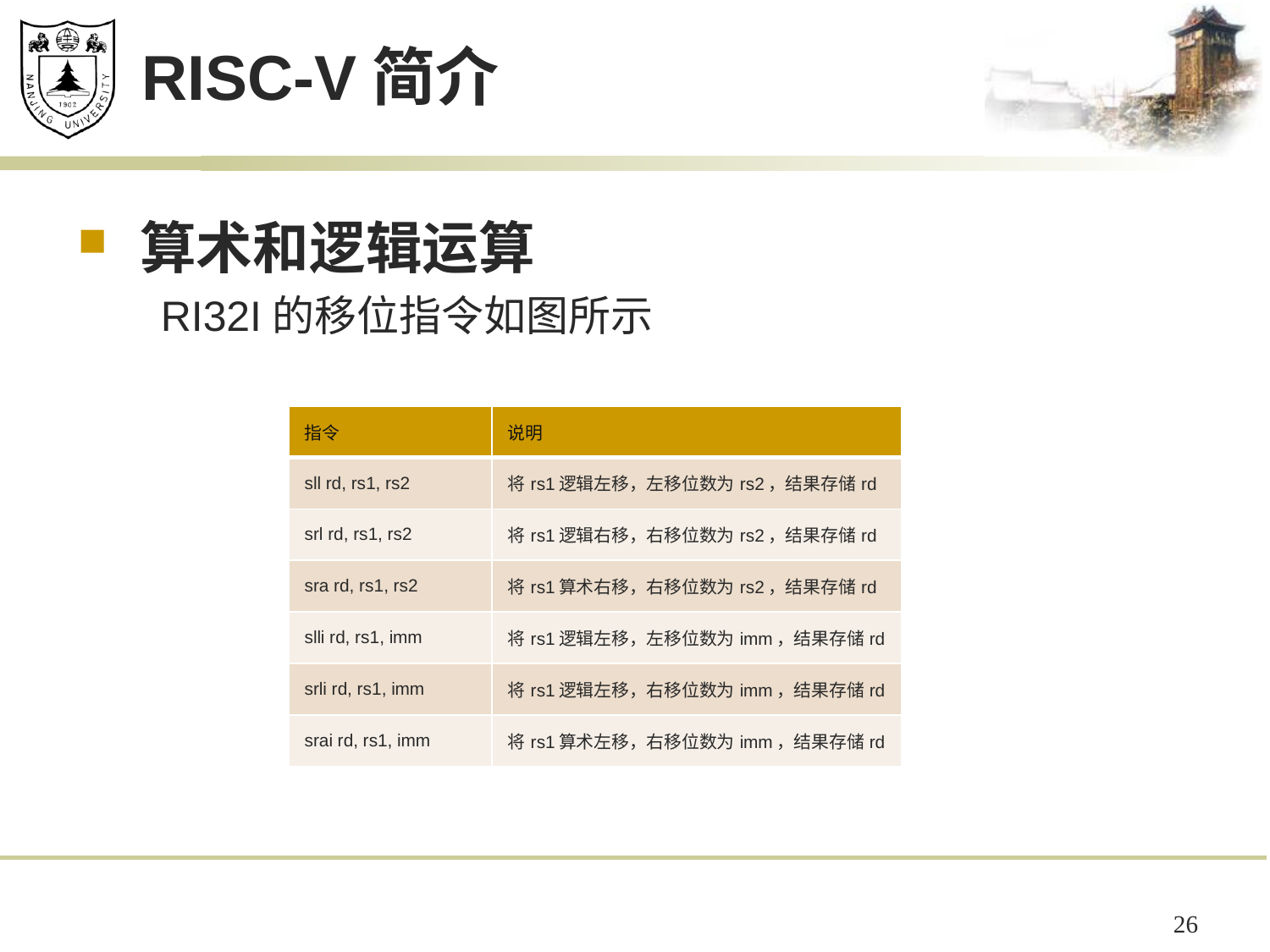

# RISC-V简介
算术和逻辑运算
       RI32I的移位指令如图所示
| 指令 | 说明 |
| --- | --- |
| sll rd, rs1, rs2 | 将rs1逻辑左移，左移位数为rs2，结果存储rd |
| srl rd, rs1, rs2 | 将rs1逻辑右移，右移位数为rs2，结果存储rd |
| sra rd, rs1, rs2 | 将rs1算术右移，右移位数为rs2，结果存储rd |
| slli rd, rs1, imm | 将rs1逻辑左移，左移位数为imm，结果存储rd |
| srli rd, rs1, imm | 将rs1逻辑左移，右移位数为imm，结果存储rd |
| srai rd, rs1, imm | 将rs1算术左移，右移位数为imm，结果存储rd |